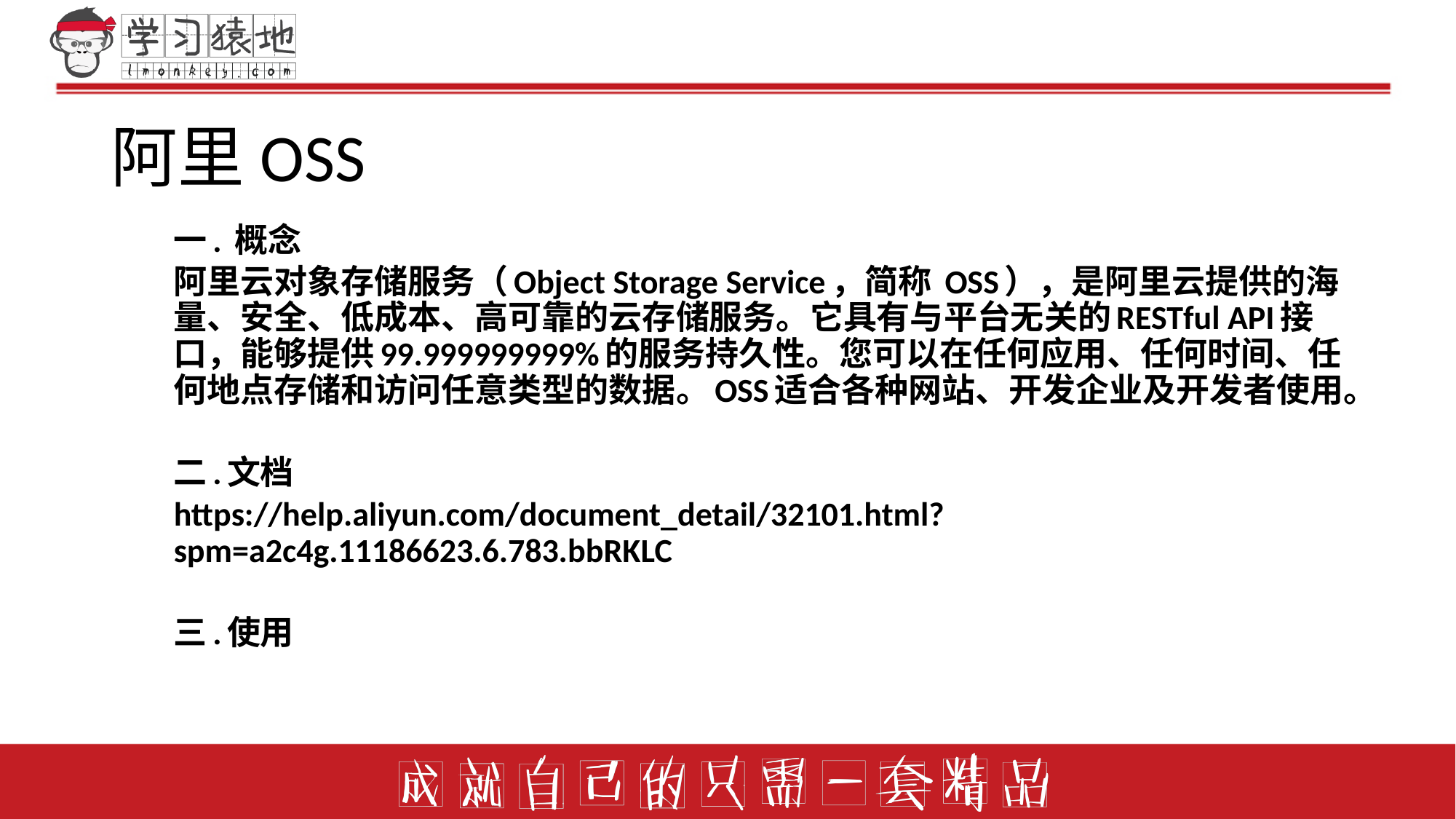

# 阿里OSS
一. 概念
阿里云对象存储服务（Object Storage Service，简称 OSS），是阿里云提供的海量、安全、低成本、高可靠的云存储服务。它具有与平台无关的RESTful API接口，能够提供99.999999999%的服务持久性。您可以在任何应用、任何时间、任何地点存储和访问任意类型的数据。OSS适合各种网站、开发企业及开发者使用。

二.文档
https://help.aliyun.com/document_detail/32101.html?spm=a2c4g.11186623.6.783.bbRKLC

三.使用